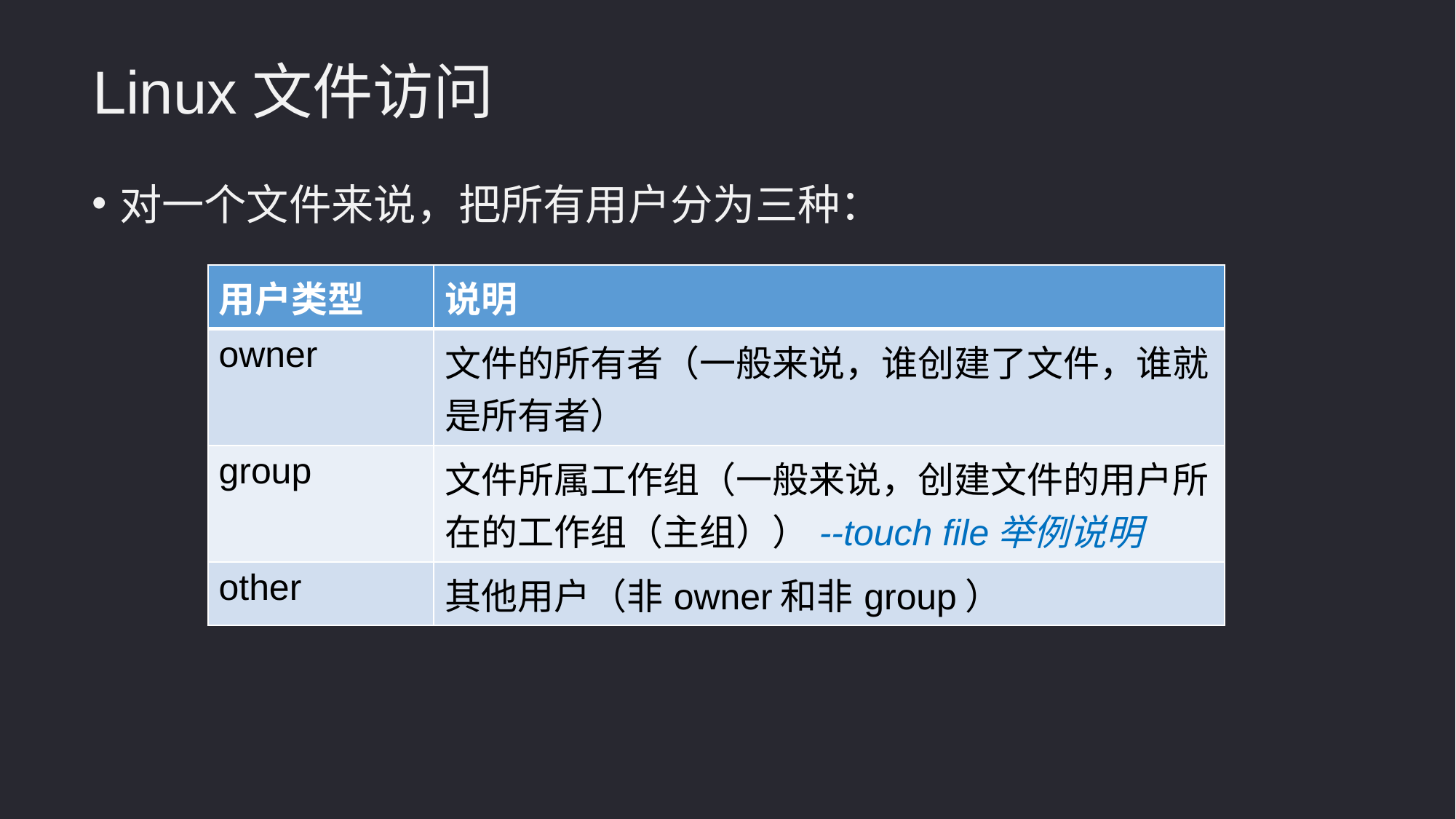

Linux文件访问
对一个文件来说，把所有用户分为三种：

| 用户类型 | 说明 |
| --- | --- |
| owner | 文件的所有者（一般来说，谁创建了文件，谁就是所有者） |
| group | 文件所属工作组（一般来说，创建文件的用户所在的工作组（主组））--touch file举例说明 |
| other | 其他用户（非owner和非group） |